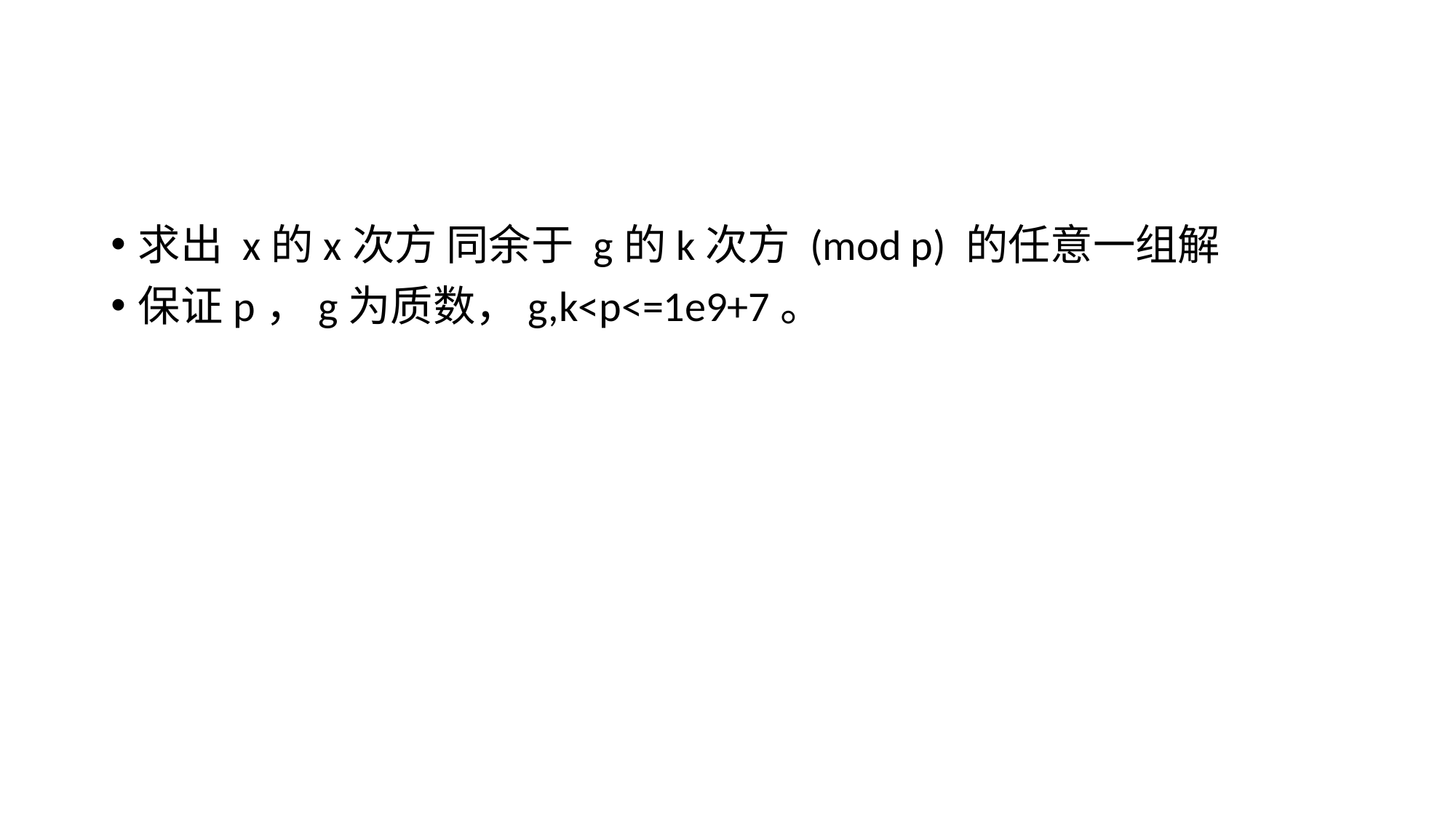

#
求出 x的x次方 同余于 g的k次方 (mod p) 的任意一组解
保证p，g为质数，g,k<p<=1e9+7。